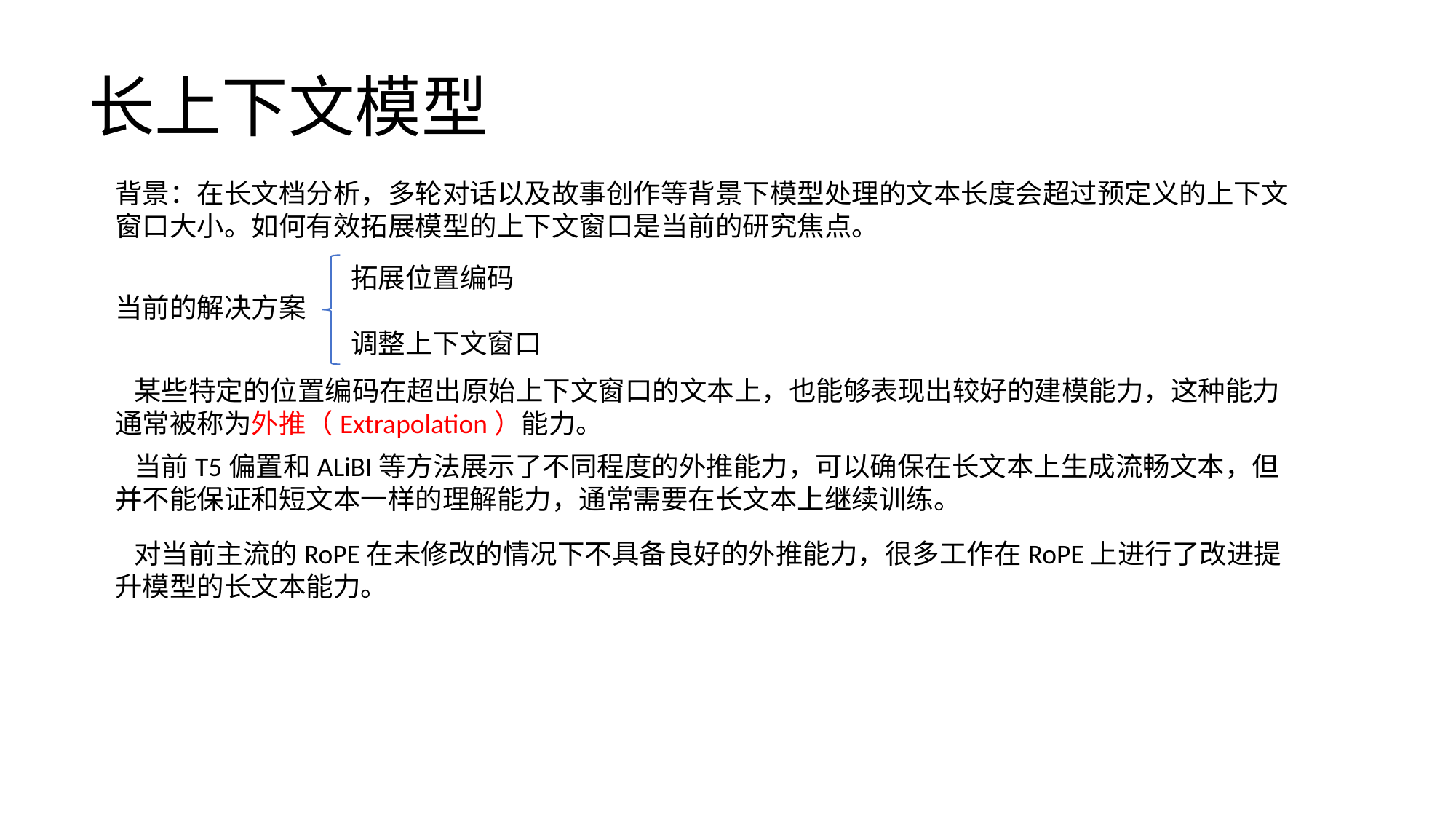

# 长上下文模型
背景：在长文档分析，多轮对话以及故事创作等背景下模型处理的文本长度会超过预定义的上下文窗口大小。如何有效拓展模型的上下文窗口是当前的研究焦点。

拓展位置编码
当前的解决方案
调整上下文窗口
  某些特定的位置编码在超出原始上下文窗口的文本上，也能够表现出较好的建模能力，这种能力通常被称为外推（Extrapolation）能力。
  当前T5偏置和ALiBI等方法展示了不同程度的外推能力，可以确保在长文本上生成流畅文本，但并不能保证和短文本一样的理解能力，通常需要在长文本上继续训练。
  对当前主流的RoPE在未修改的情况下不具备良好的外推能力，很多工作在RoPE上进行了改进提升模型的长文本能力。